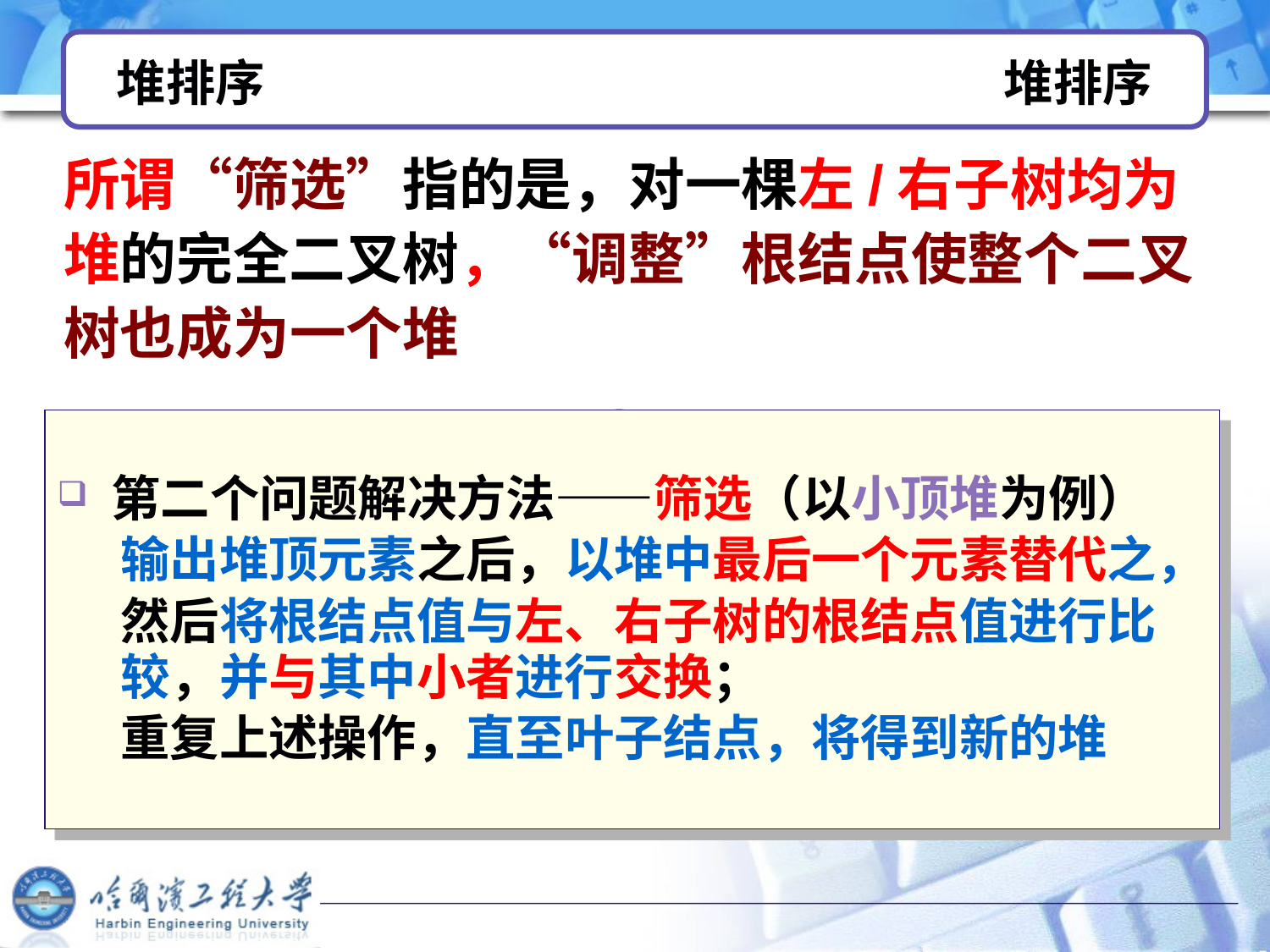

# 堆排序                                                                  堆排序
所谓“筛选”指的是，对一棵左/右子树均为堆的完全二叉树，“调整”根结点使整个二叉树也成为一个堆
 第二个问题解决方法——筛选（以小顶堆为例）
输出堆顶元素之后，以堆中最后一个元素替代之，
然后将根结点值与左、右子树的根结点值进行比较，并与其中小者进行交换；
重复上述操作，直至叶子结点，将得到新的堆

筛选

堆
堆